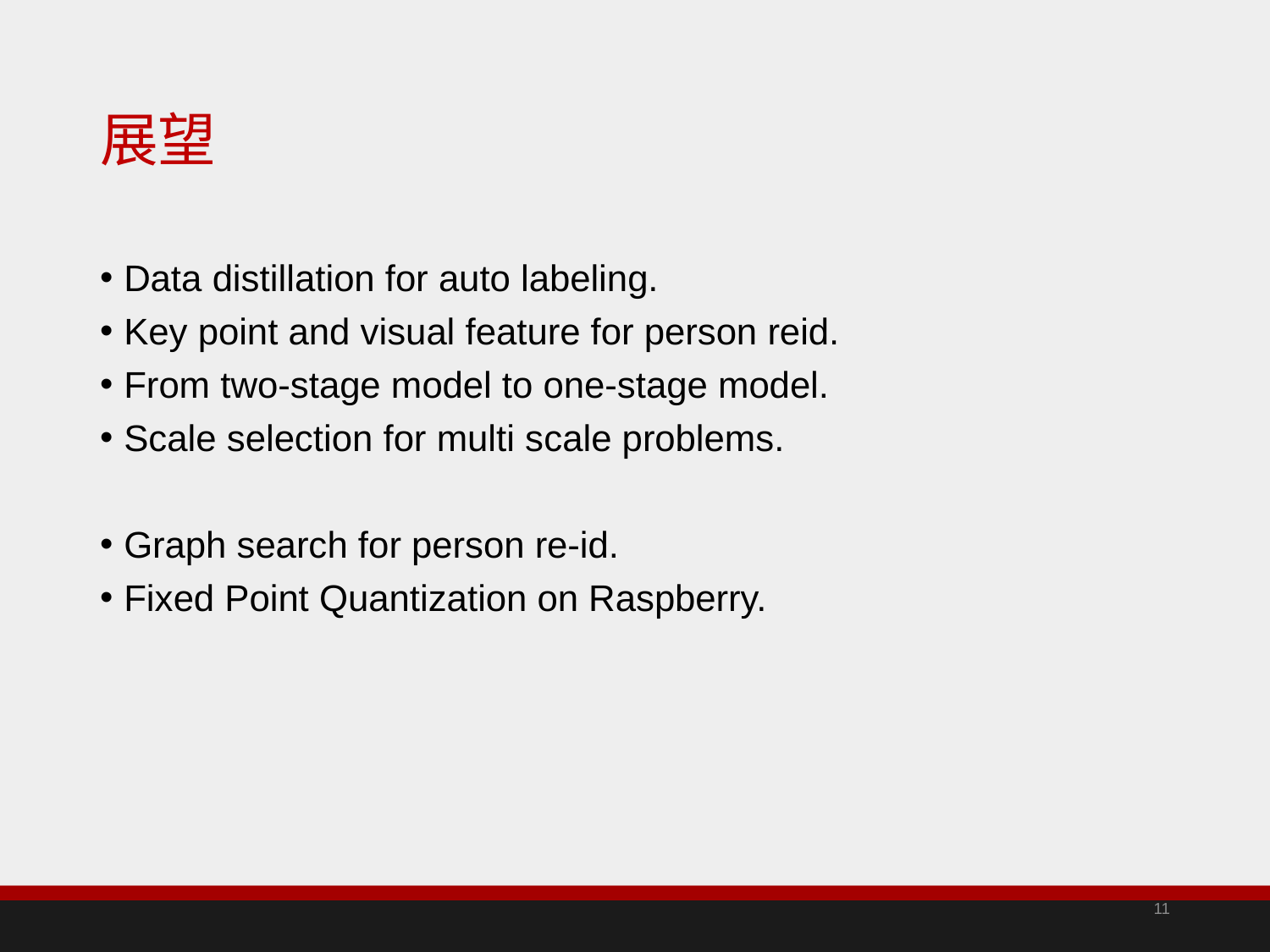

# 展望
Data distillation for auto labeling.
Key point and visual feature for person reid.
From two-stage model to one-stage model.
Scale selection for multi scale problems.

Graph search for person re-id.
Fixed Point Quantization on Raspberry.

11